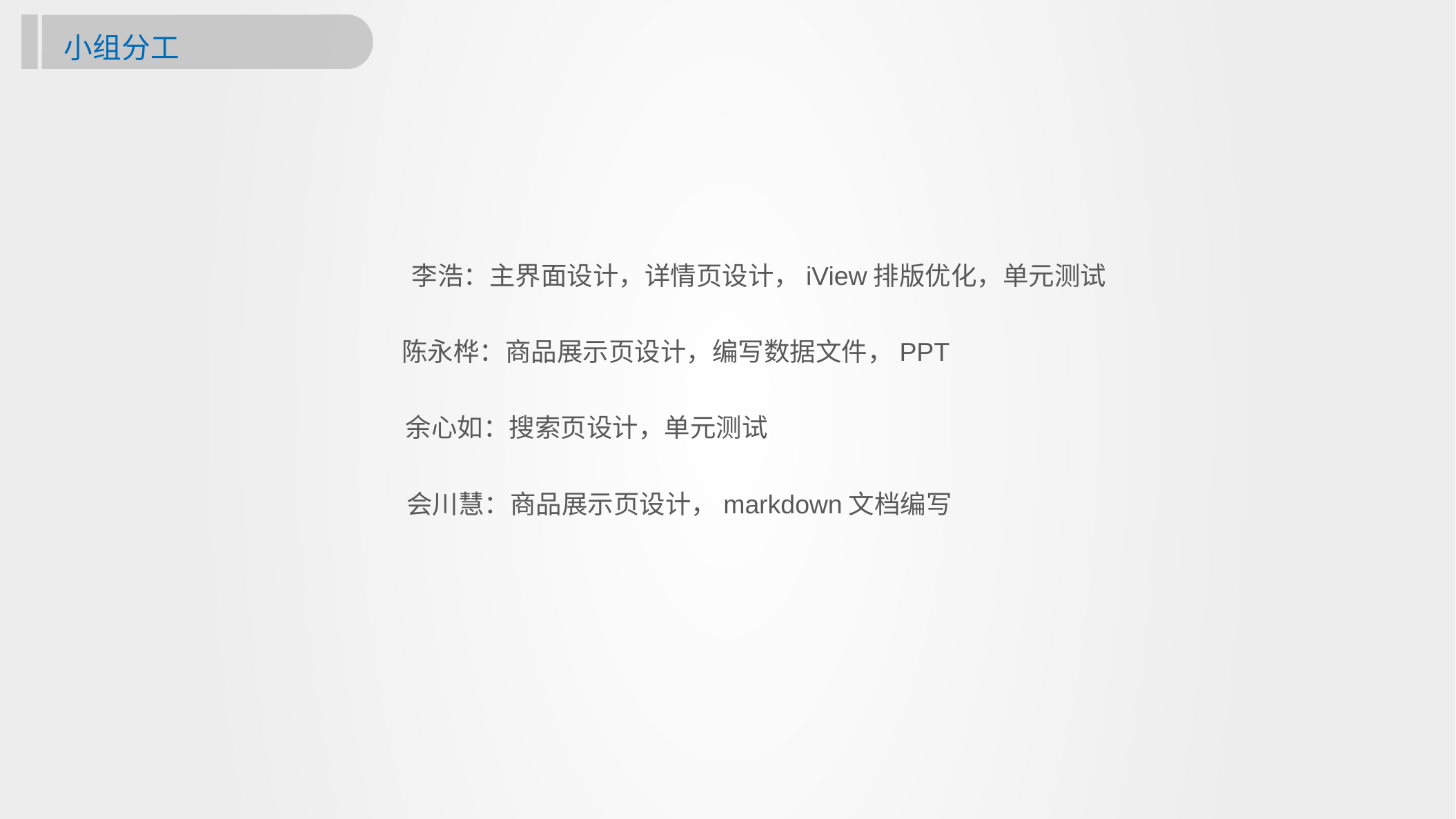

小组分工
李浩：主界面设计，详情页设计，iView排版优化，单元测试
陈永桦：商品展示页设计，编写数据文件，PPT
余心如：搜索页设计，单元测试
会川慧：商品展示页设计，markdown文档编写